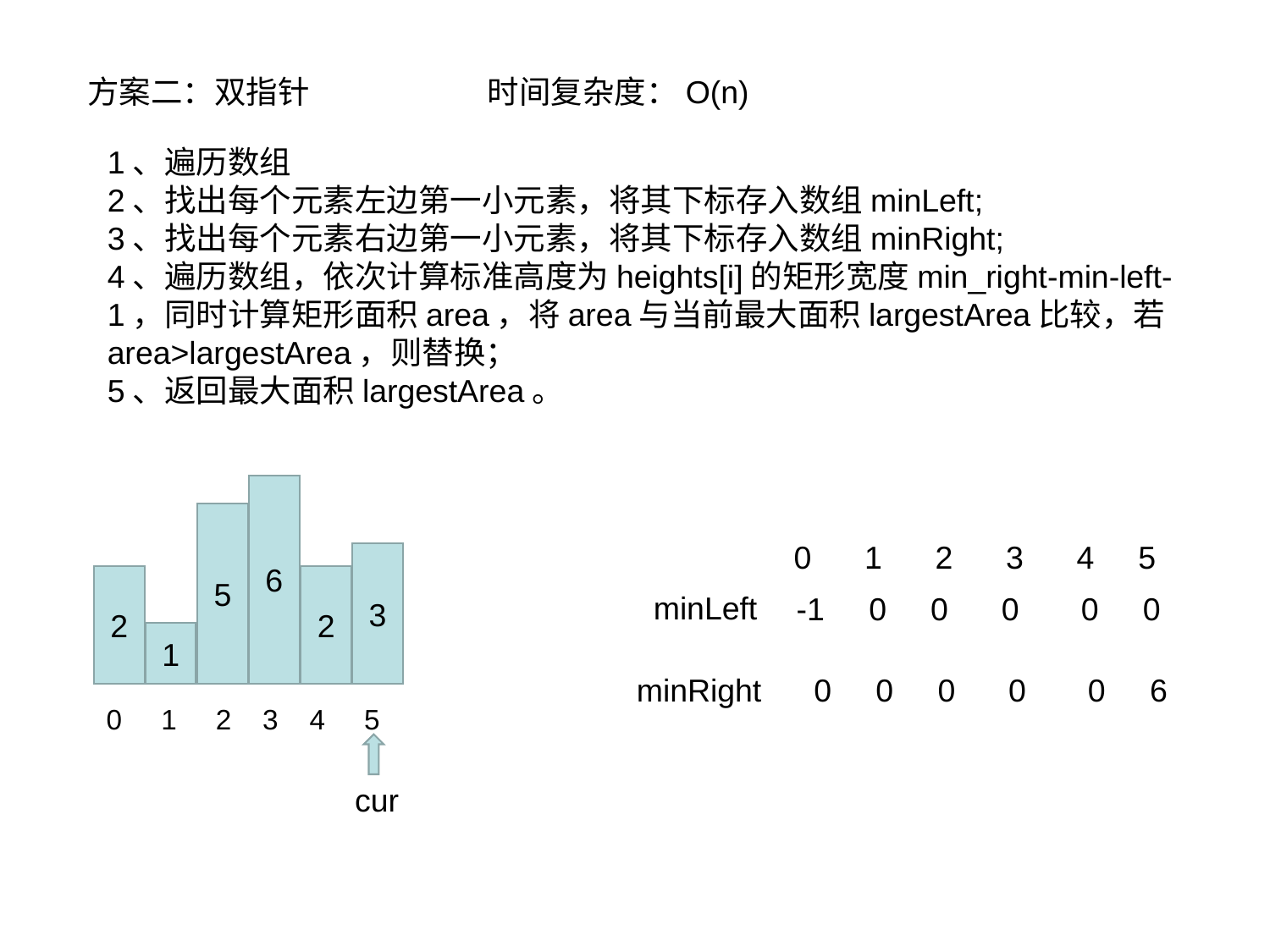

方案二：双指针
时间复杂度：O(n)
1、遍历数组
2、找出每个元素左边第一小元素，将其下标存入数组minLeft;
3、找出每个元素右边第一小元素，将其下标存入数组minRight;
4、遍历数组，依次计算标准高度为heights[i]的矩形宽度min_right-min-left-1，同时计算矩形面积area，将area与当前最大面积largestArea比较，若area>largestArea，则替换；
5、返回最大面积largestArea。

6
5
3
2
2
1
0     1     2    3    4     5
0      1      2      3      4     5
minLeft
-1     0     0      0       0     0
minRight
0     0     0      0       0     6

cur